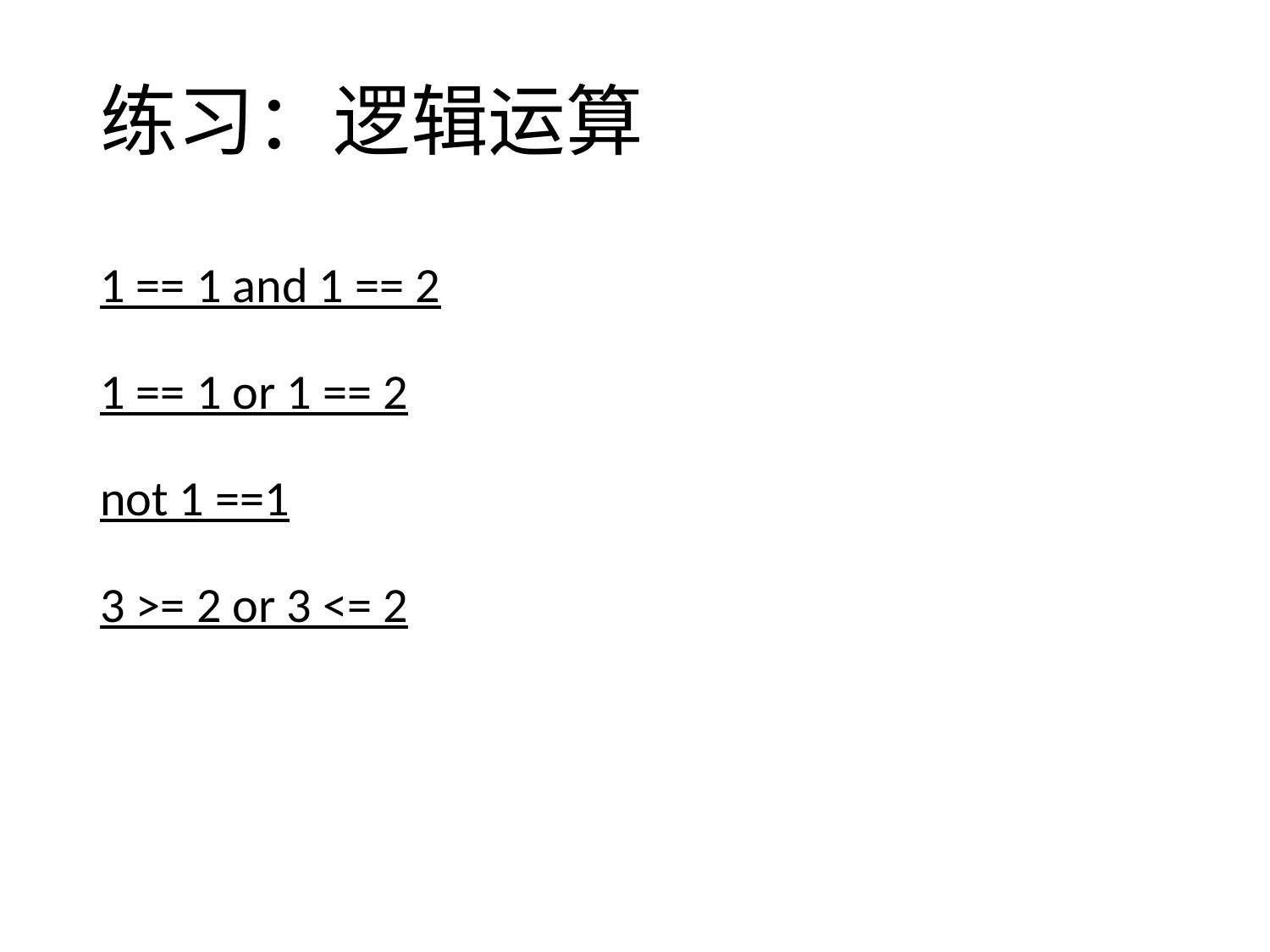

# 练习：逻辑运算
1 == 1 and 1 == 2
1 == 1 or 1 == 2
not 1 ==1
3 >= 2 or 3 <= 2